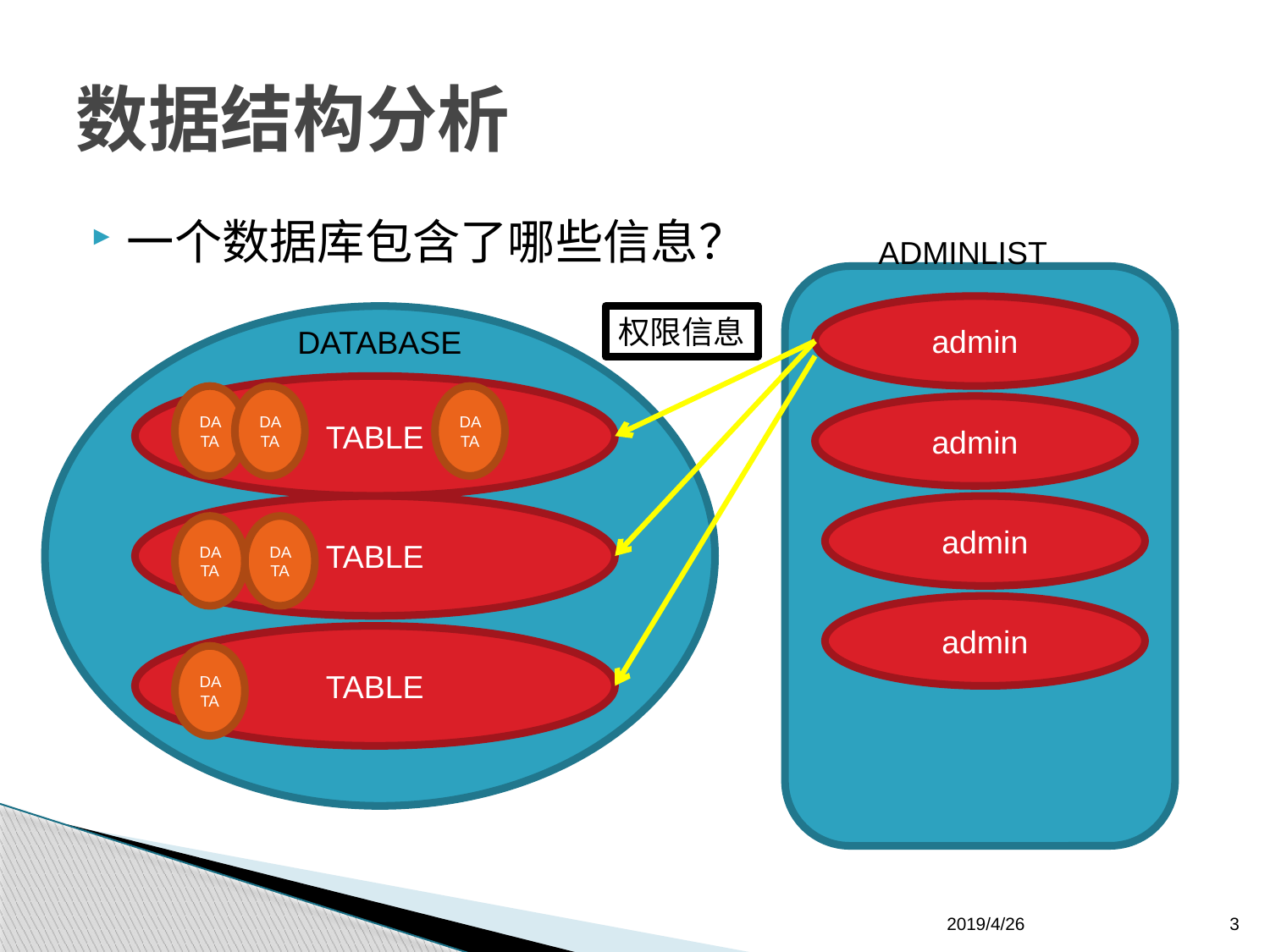

# 数据结构分析
一个数据库包含了哪些信息？
ADMINLIST

admin

权限信息
DATABASE
TABLE
DATA
DATA
DATA
admin
TABLE
admin
DATA
DATA
admin
TABLE
DATA
2019/4/26
3